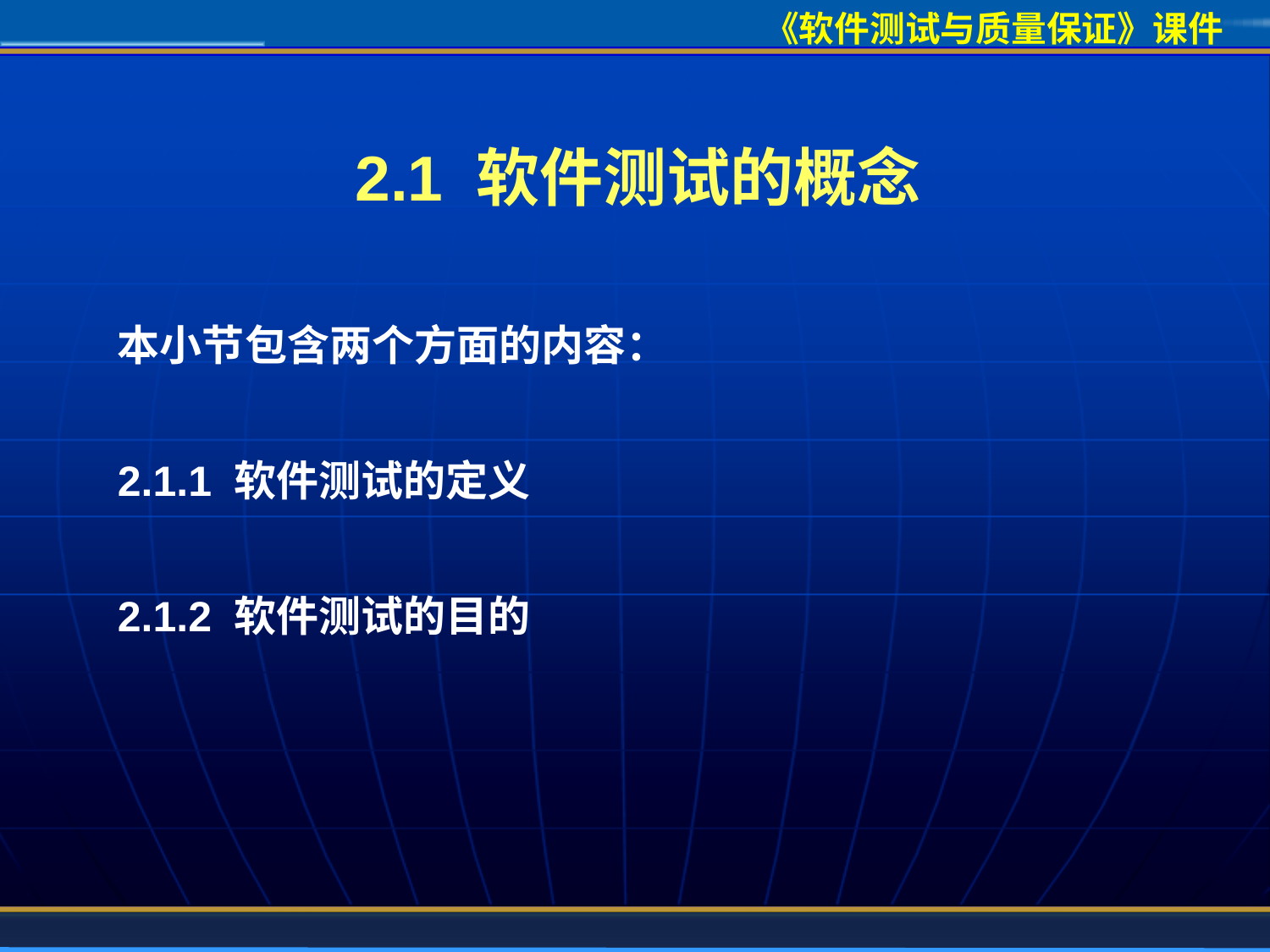

# 2.1 软件测试的概念
本小节包含两个方面的内容：
2.1.1 软件测试的定义
2.1.2 软件测试的目的